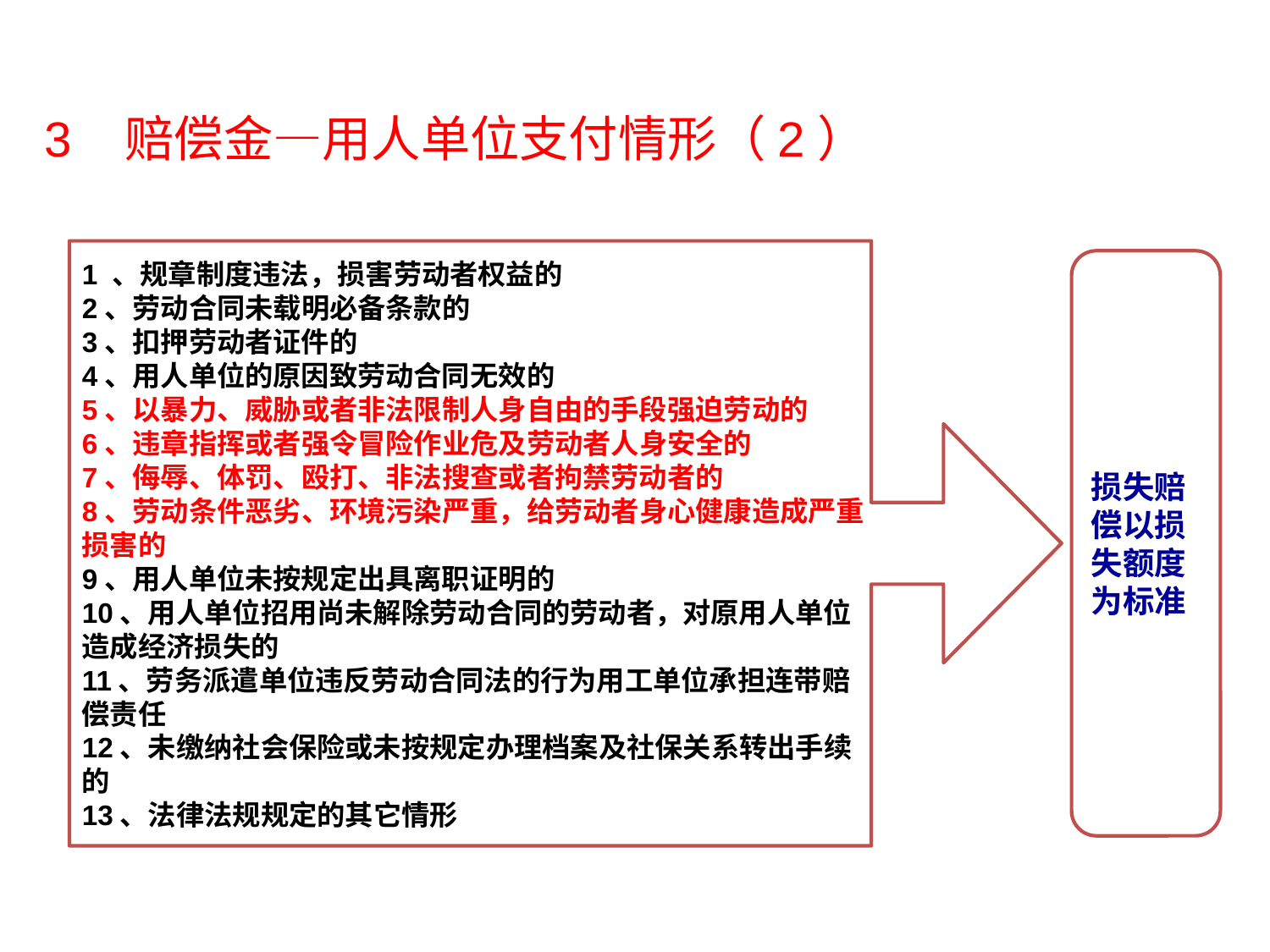

# 3   赔偿金—用人单位支付情形（2）

1 、规章制度违法，损害劳动者权益的
2、劳动合同未载明必备条款的
3、扣押劳动者证件的
4、用人单位的原因致劳动合同无效的
5、以暴力、威胁或者非法限制人身自由的手段强迫劳动的
6、违章指挥或者强令冒险作业危及劳动者人身安全的
7、侮辱、体罚、殴打、非法搜查或者拘禁劳动者的
8、劳动条件恶劣、环境污染严重，给劳动者身心健康造成严重  损害的
9、用人单位未按规定出具离职证明的
10、用人单位招用尚未解除劳动合同的劳动者，对原用人单位
造成经济损失的
11、劳务派遣单位违反劳动合同法的行为用工单位承担连带赔
偿责任
12、未缴纳社会保险或未按规定办理档案及社保关系转出手续
的
13、法律法规规定的其它情形
损失赔偿以损失额度为标准